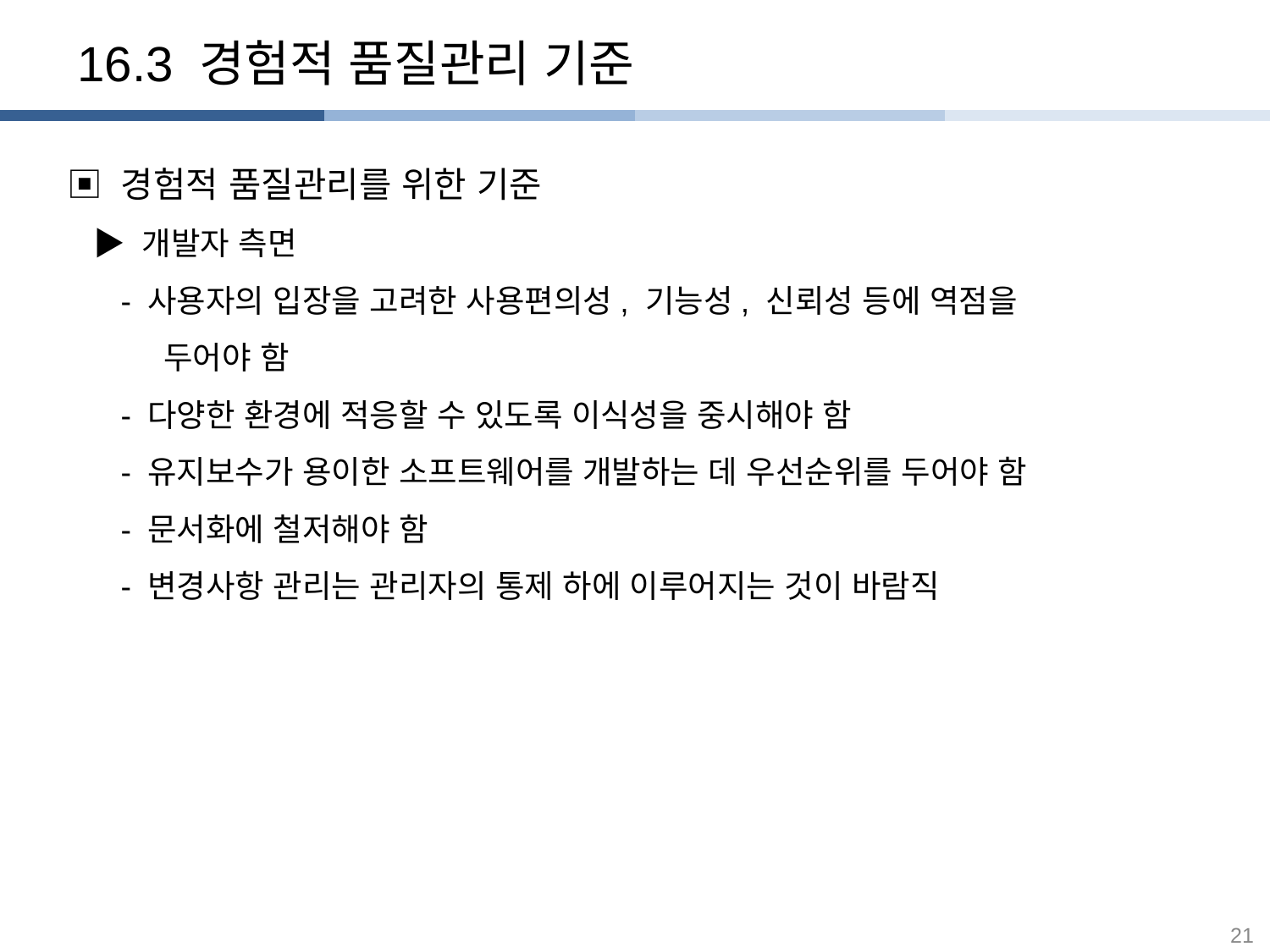

16.3 경험적 품질관리 기준
▣ 경험적 품질관리를 위한 기준
   ▶ 개발자 측면
      - 사용자의 입장을 고려한 사용편의성, 기능성, 신뢰성 등에 역점을
          두어야 함
      - 다양한 환경에 적응할 수 있도록 이식성을 중시해야 함
      - 유지보수가 용이한 소프트웨어를 개발하는 데 우선순위를 두어야 함
      - 문서화에 철저해야 함
      - 변경사항 관리는 관리자의 통제 하에 이루어지는 것이 바람직
21